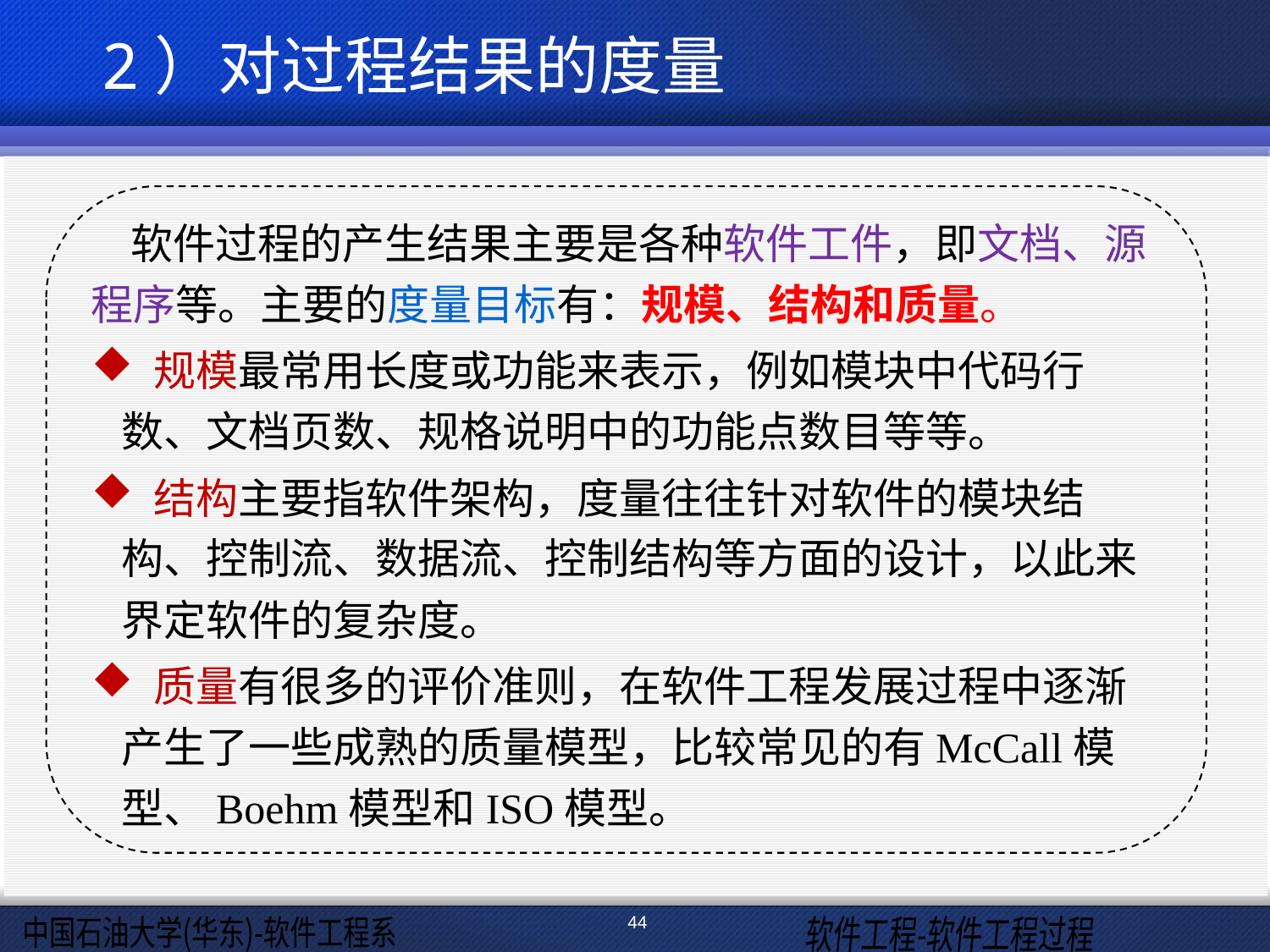

2）对过程结果的度量
    软件过程的产生结果主要是各种软件工件，即文档、源程序等。主要的度量目标有：规模、结构和质量。
 规模最常用长度或功能来表示，例如模块中代码行数、文档页数、规格说明中的功能点数目等等。
 结构主要指软件架构，度量往往针对软件的模块结构、控制流、数据流、控制结构等方面的设计，以此来界定软件的复杂度。
 质量有很多的评价准则，在软件工程发展过程中逐渐产生了一些成熟的质量模型，比较常见的有McCall模型、Boehm模型和ISO模型。
44